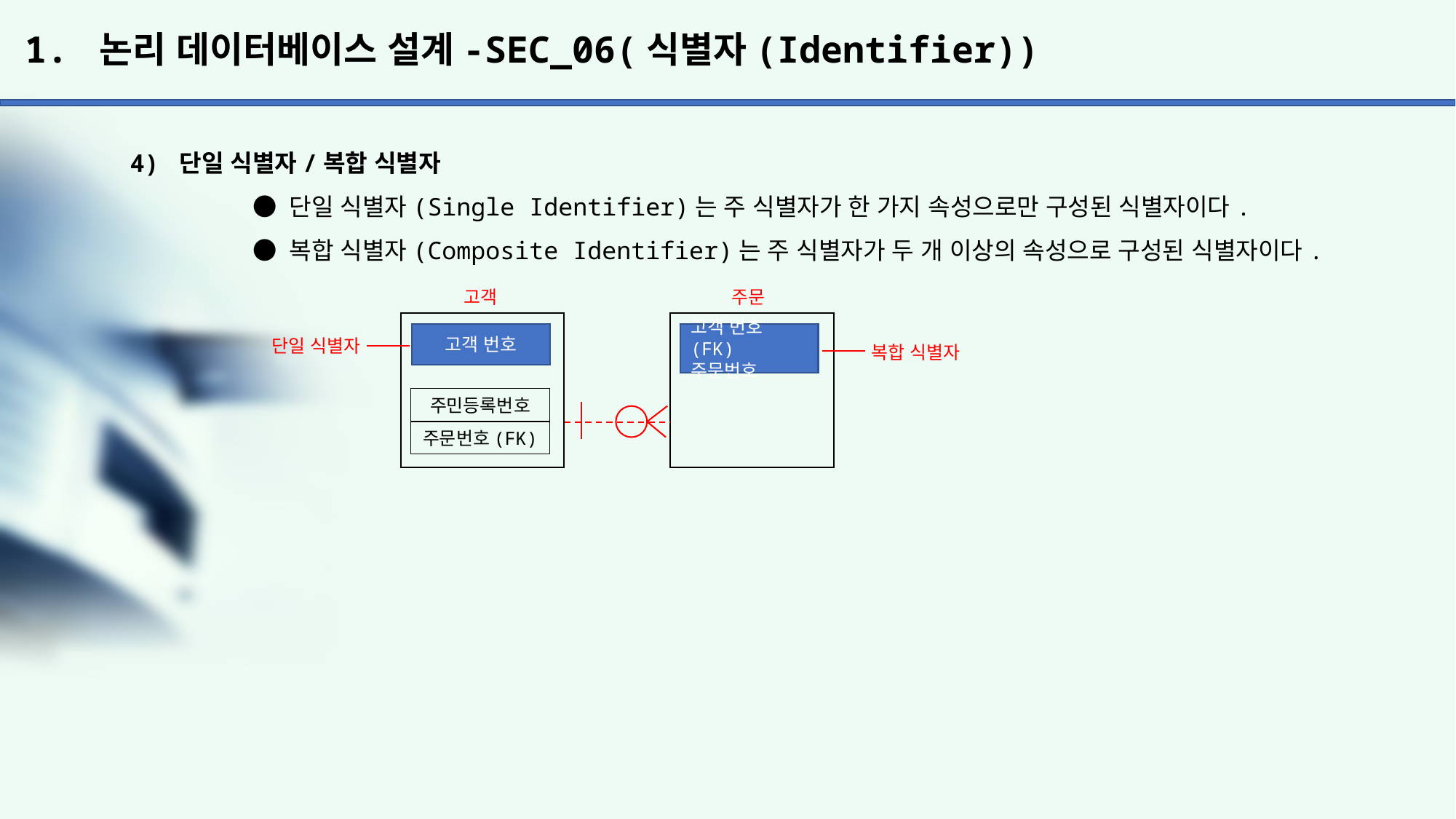

# 1. 논리 데이터베이스 설계-SEC_06(식별자(Identifier))
4) 단일 식별자/복합 식별자
	  ● 단일 식별자(Single Identifier)는 주 식별자가 한 가지 속성으로만 구성된 식별자이다.
	  ● 복합 식별자(Composite Identifier)는 주 식별자가 두 개 이상의 속성으로 구성된 식별자이다.
고객
주문

고객 번호
고객 번호(FK)
주문번호
단일 식별자
복합 식별자
주민등록번호

주문번호(FK)